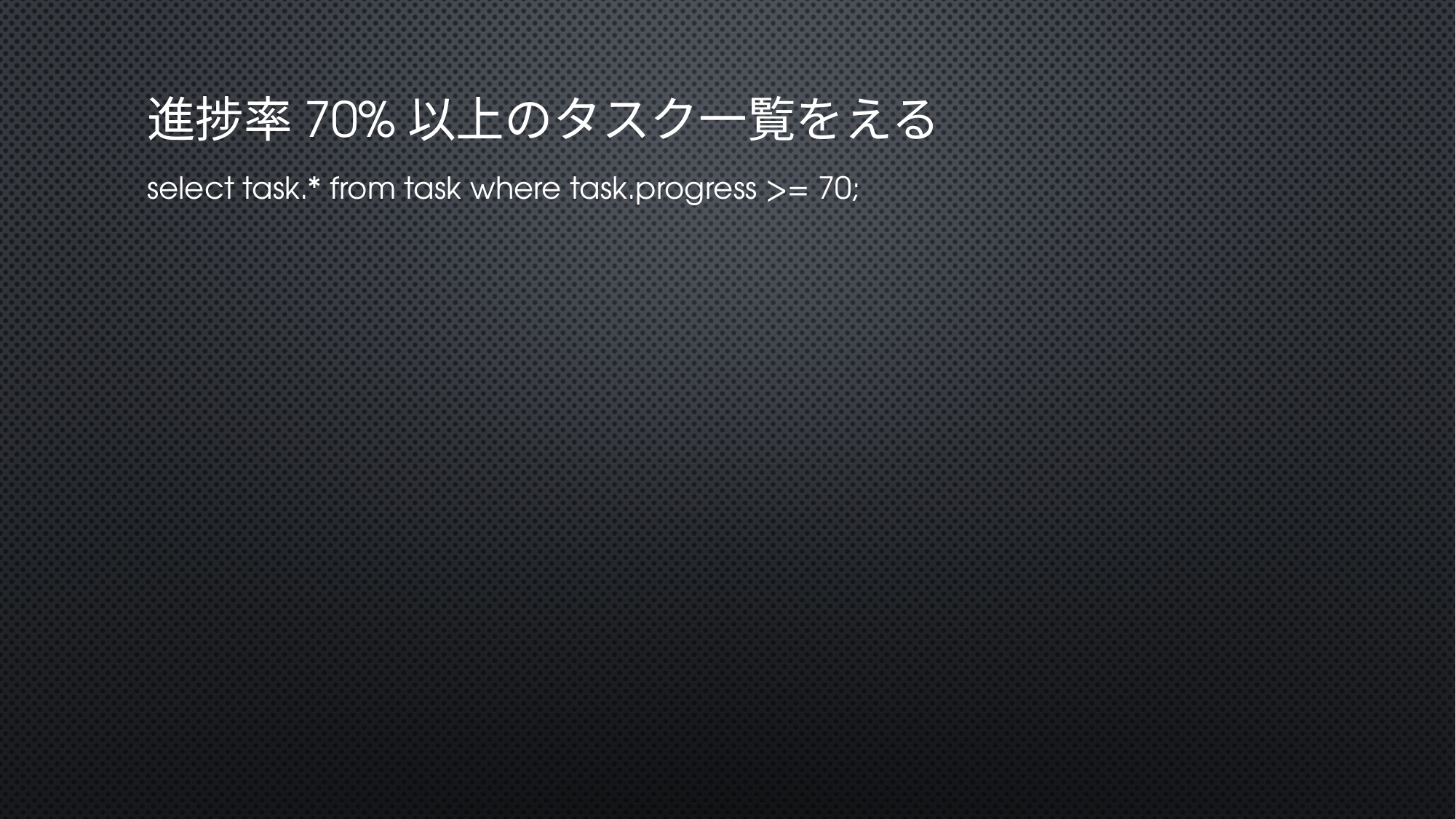

# 進捗率70%以上のタスク一覧をえる
select task.* from task where task.progress >= 70;